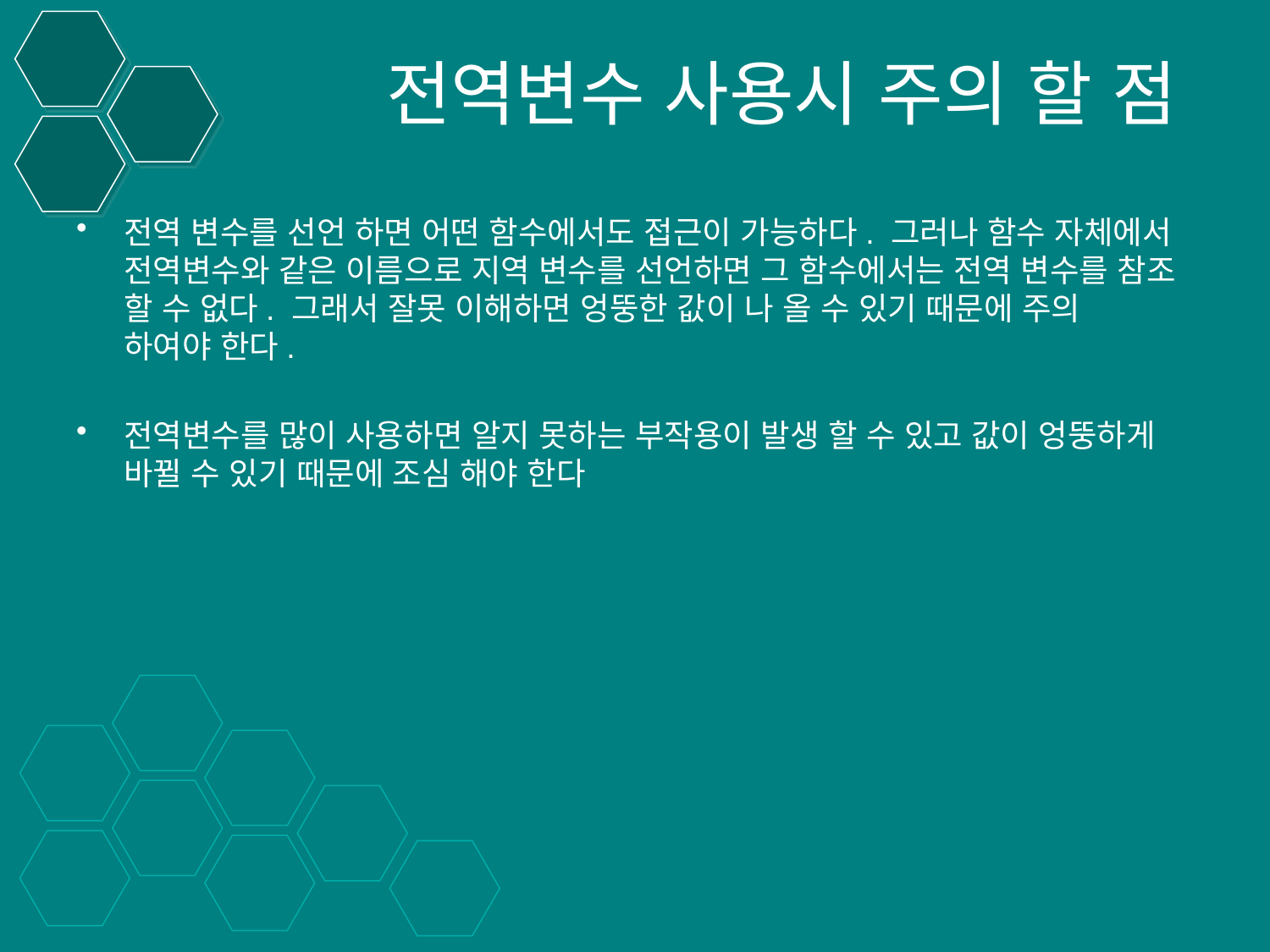

# 전역변수 사용시 주의 할 점
전역 변수를 선언 하면 어떤 함수에서도 접근이 가능하다. 그러나 함수 자체에서 전역변수와 같은 이름으로 지역 변수를 선언하면 그 함수에서는 전역 변수를 참조 할 수 없다. 그래서 잘못 이해하면 엉뚱한 값이 나 올 수 있기 때문에 주의 하여야 한다.

전역변수를 많이 사용하면 알지 못하는 부작용이 발생 할 수 있고 값이 엉뚱하게 바뀔 수 있기 때문에 조심 해야 한다